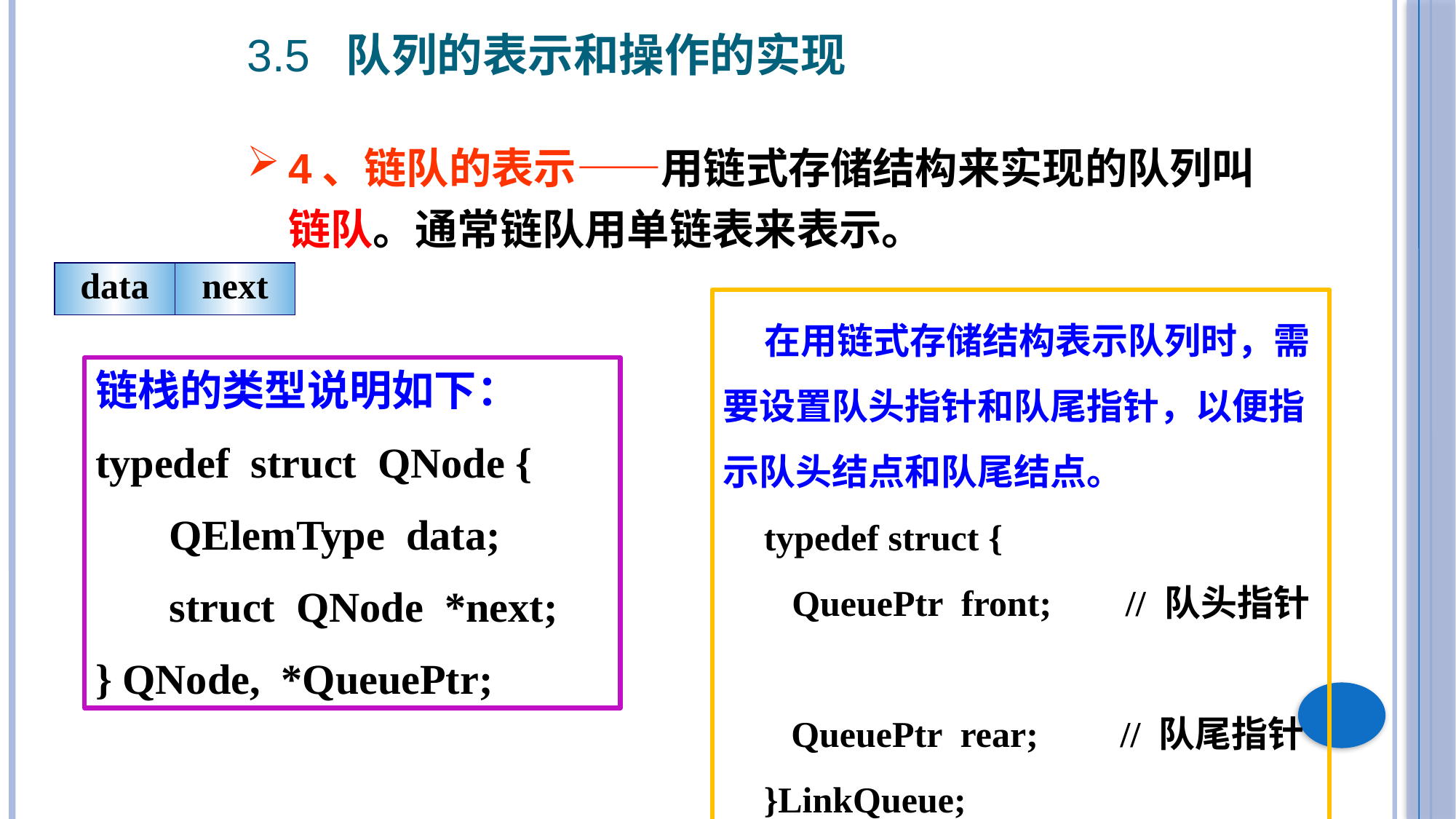

3.5  队列的表示和操作的实现
4、链队的表示——用链式存储结构来实现的队列叫链队。通常链队用单链表来表示。

data
next
    在用链式存储结构表示队列时，需要设置队头指针和队尾指针，以便指示队头结点和队尾结点。
typedef struct {
   QueuePtr  front;        // 队头指针
   QueuePtr  rear;         // 队尾指针
}LinkQueue;
链栈的类型说明如下：
typedef  struct  QNode {
       QElemType  data;
       struct  QNode  *next;
} QNode,  *QueuePtr;